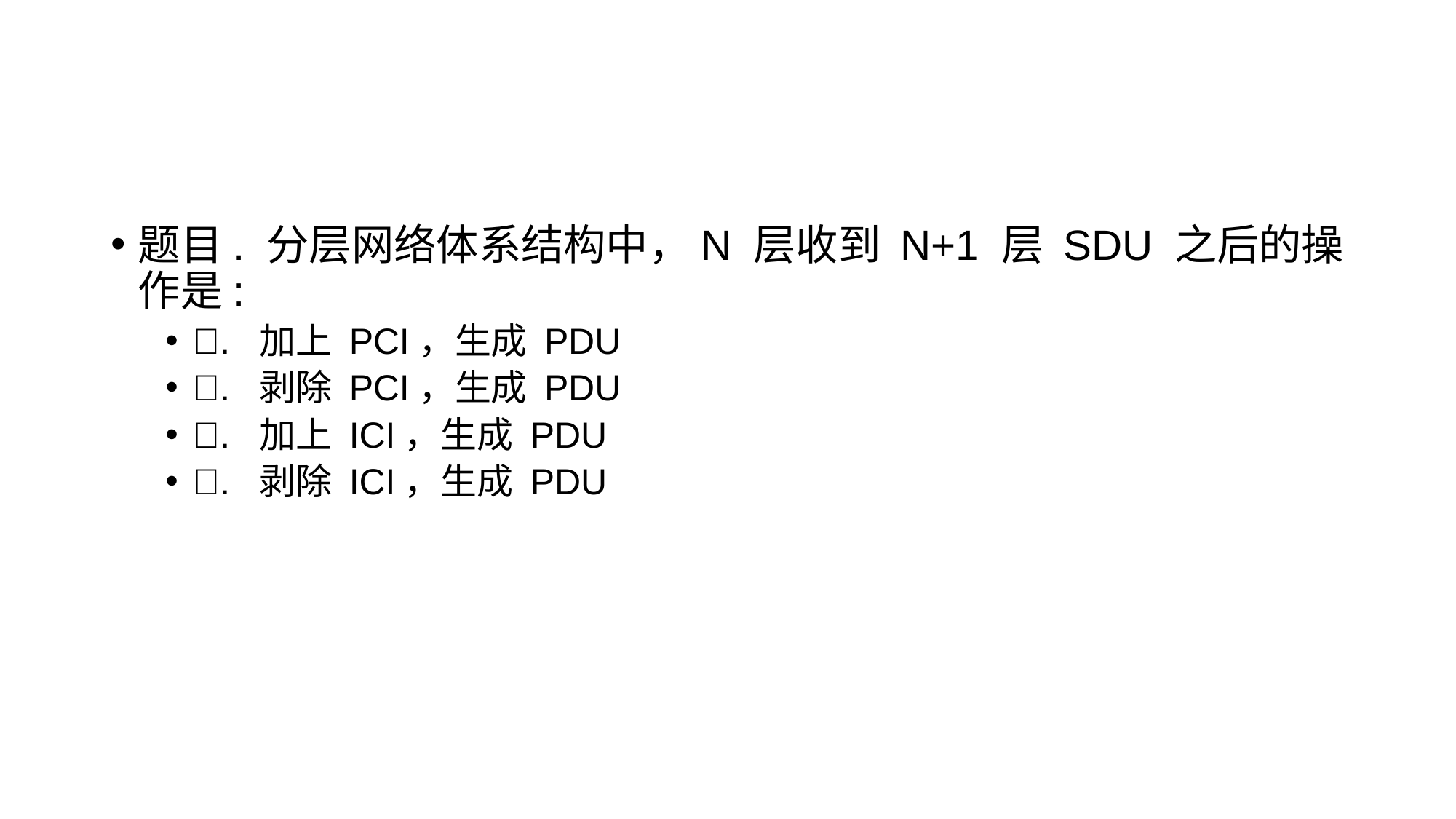

#
题目. 分层网络体系结构中，N 层收到 N+1 层 SDU 之后的操作是:
􏷬.  加上 PCI，生成 PDU
􏷭.  剥除 PCI，生成 PDU
􏷮.  加上 ICI，生成 PDU
􏷲.  剥除 ICI，生成 PDU